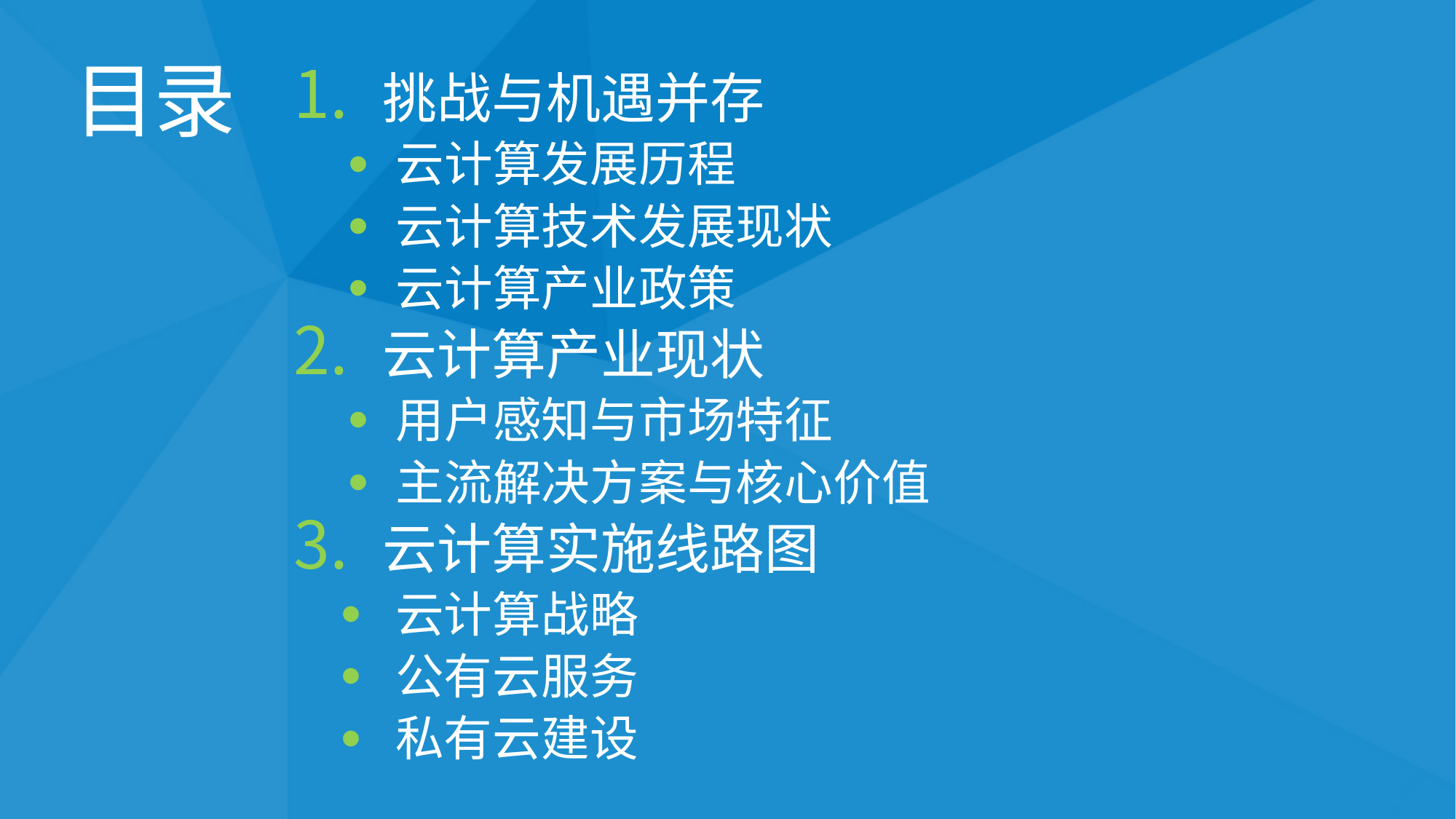

# 目录
挑战与机遇并存
云计算发展历程
云计算技术发展现状
云计算产业政策
云计算产业现状
用户感知与市场特征
主流解决方案与核心价值
云计算实施线路图
云计算战略
公有云服务
私有云建设